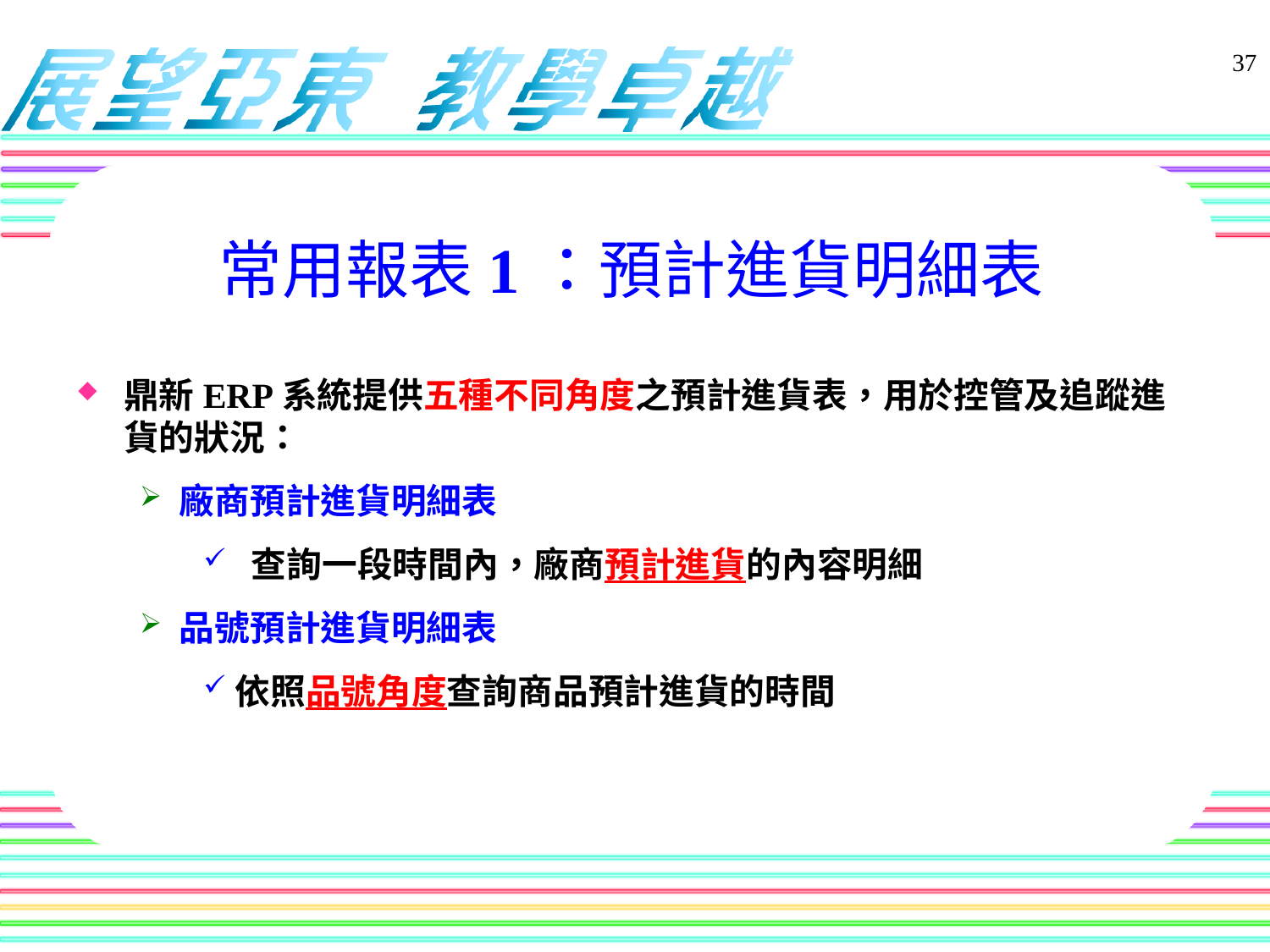

常用報表1：預計進貨明細表
37
鼎新ERP系統提供五種不同角度之預計進貨表，用於控管及追蹤進貨的狀況：
廠商預計進貨明細表
 查詢一段時間內，廠商預計進貨的內容明細
品號預計進貨明細表
依照品號角度查詢商品預計進貨的時間